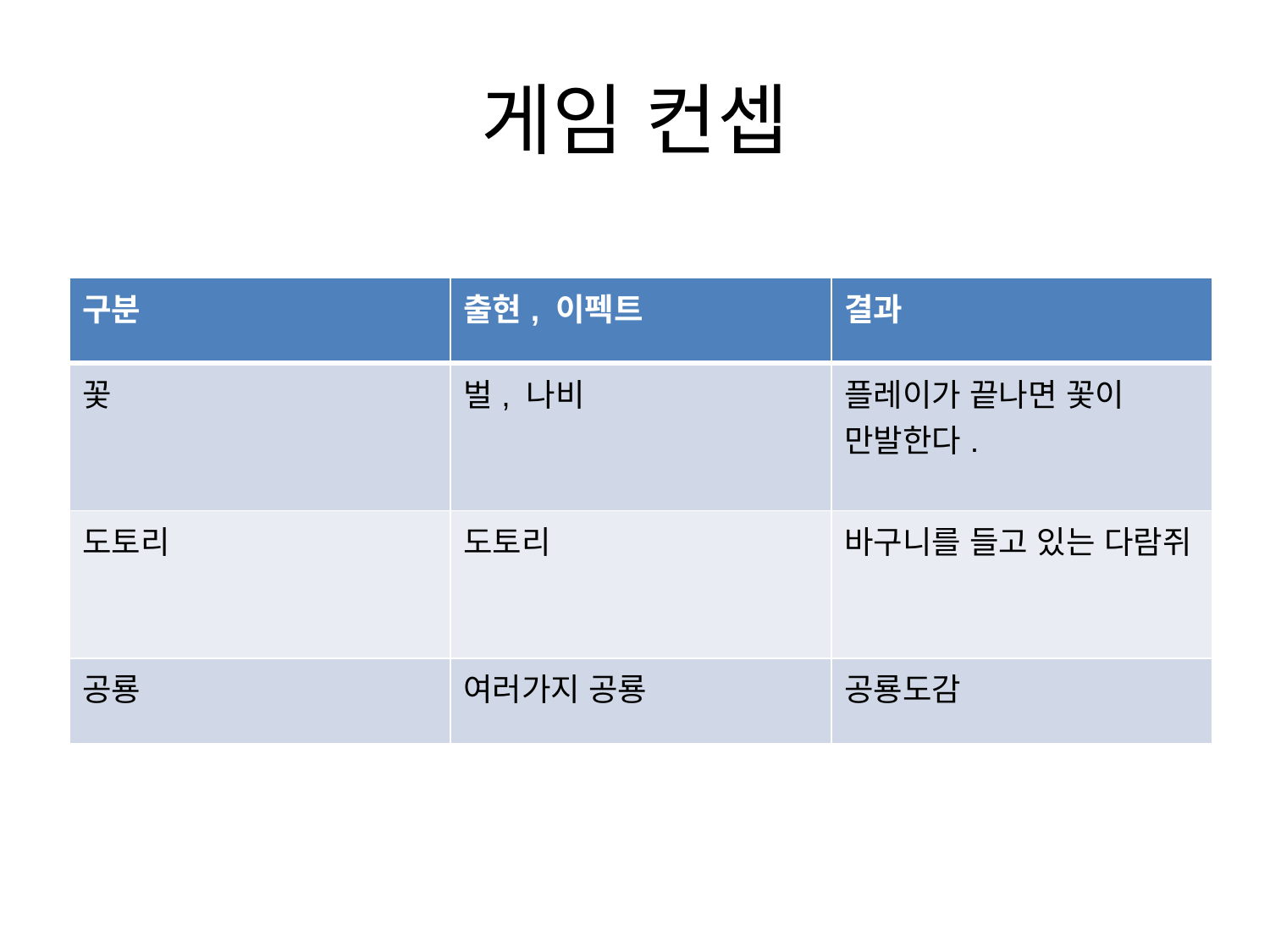

# 게임 컨셉
| 구분 | 출현, 이펙트 | 결과 |
| --- | --- | --- |
| 꽃 | 벌, 나비 | 플레이가 끝나면 꽃이 만발한다. |
| 도토리 | 도토리 | 바구니를 들고 있는 다람쥐 |
| 공룡 | 여러가지 공룡 | 공룡도감 |